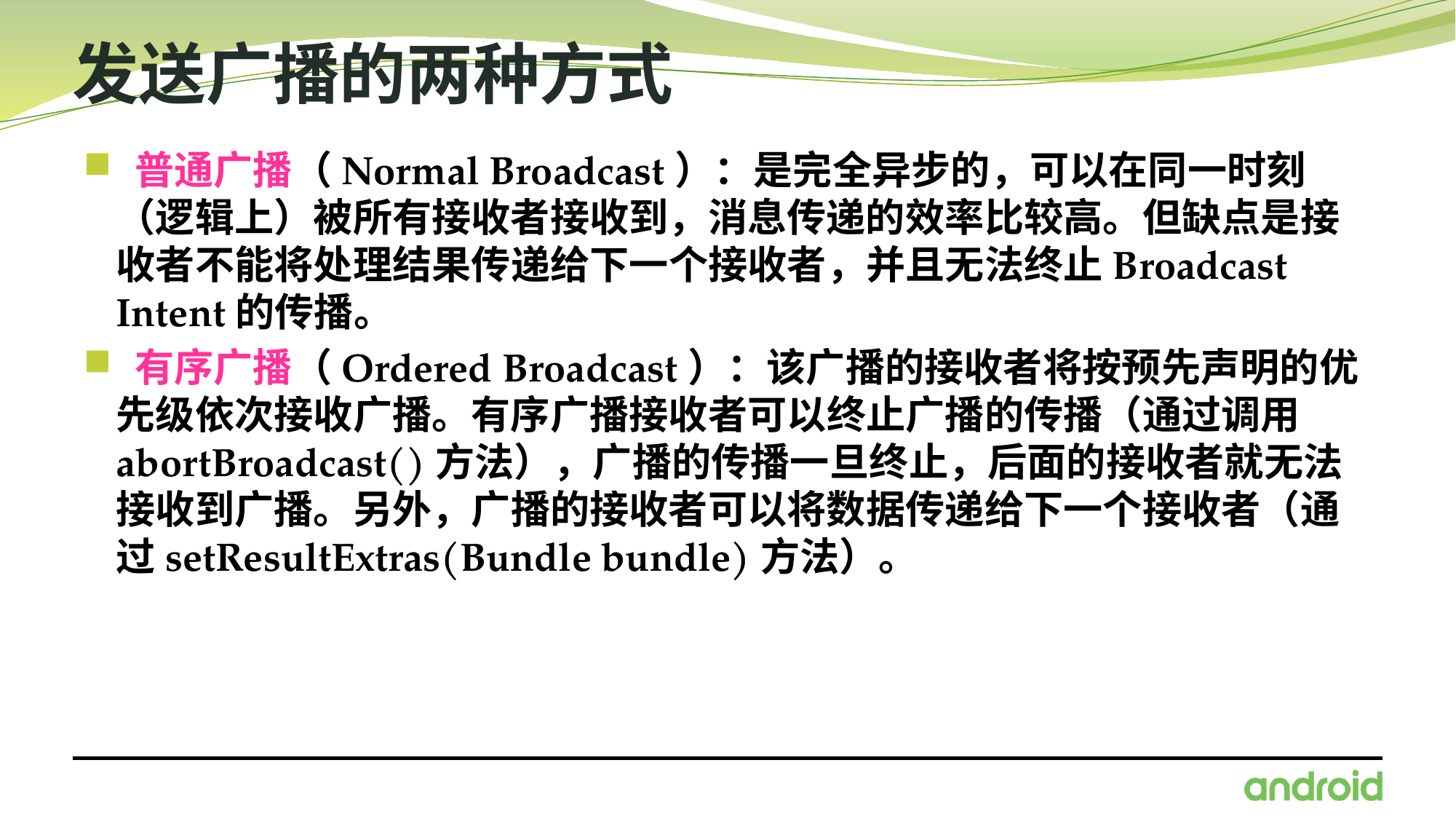

# 发送广播的两种方式
 普通广播（Normal Broadcast）：是完全异步的，可以在同一时刻（逻辑上）被所有接收者接收到，消息传递的效率比较高。但缺点是接收者不能将处理结果传递给下一个接收者，并且无法终止Broadcast Intent的传播。
 有序广播（Ordered Broadcast）：该广播的接收者将按预先声明的优先级依次接收广播。有序广播接收者可以终止广播的传播（通过调用abortBroadcast()方法），广播的传播一旦终止，后面的接收者就无法接收到广播。另外，广播的接收者可以将数据传递给下一个接收者（通过setResultExtras(Bundle bundle)方法）。